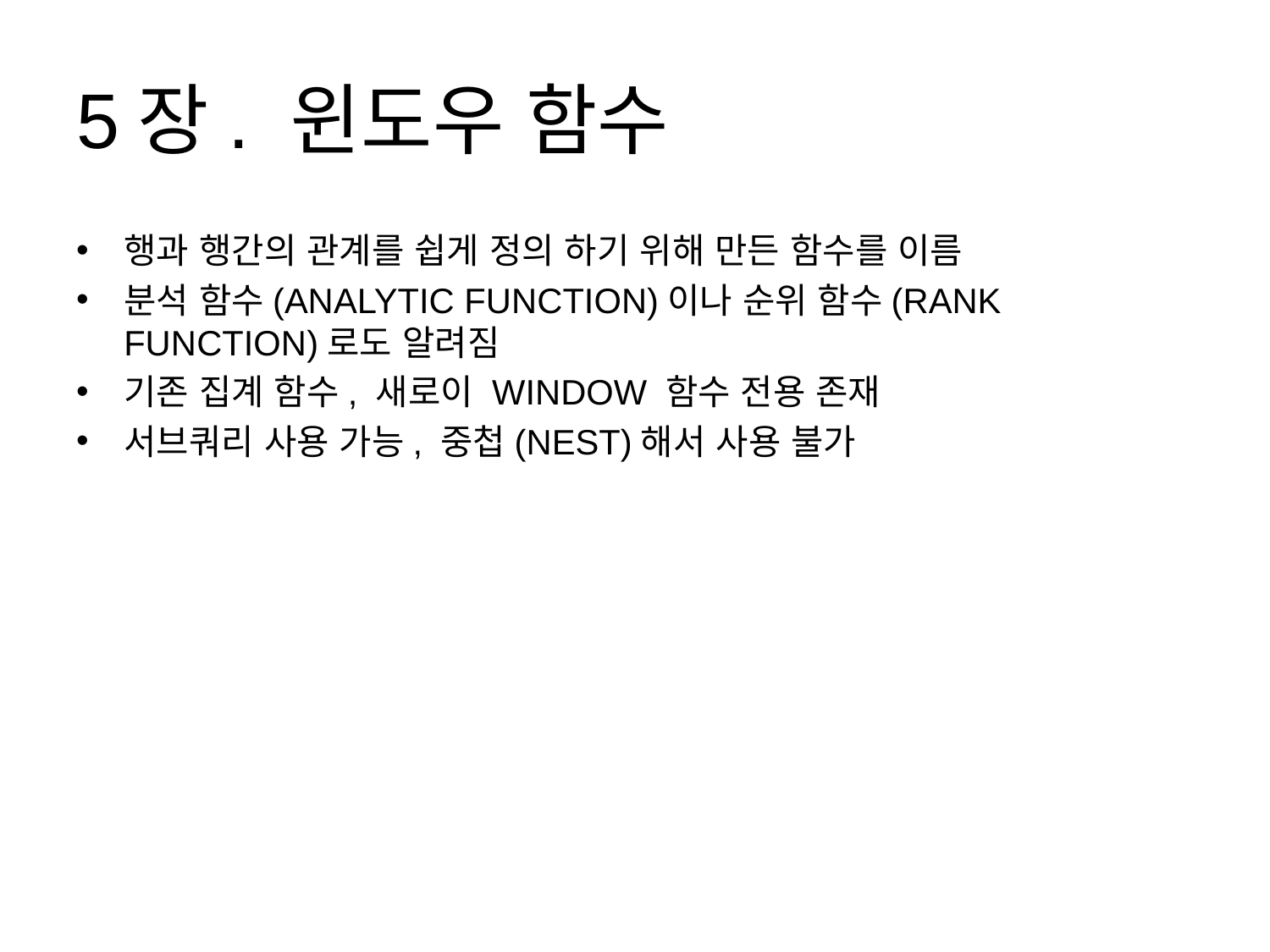

# 5장. 윈도우 함수
행과 행간의 관계를 쉽게 정의 하기 위해 만든 함수를 이름
분석 함수(ANALYTIC FUNCTION)이나 순위 함수(RANK FUNCTION)로도 알려짐
기존 집계 함수, 새로이 WINDOW 함수 전용 존재
서브쿼리 사용 가능, 중첩(NEST)해서 사용 불가